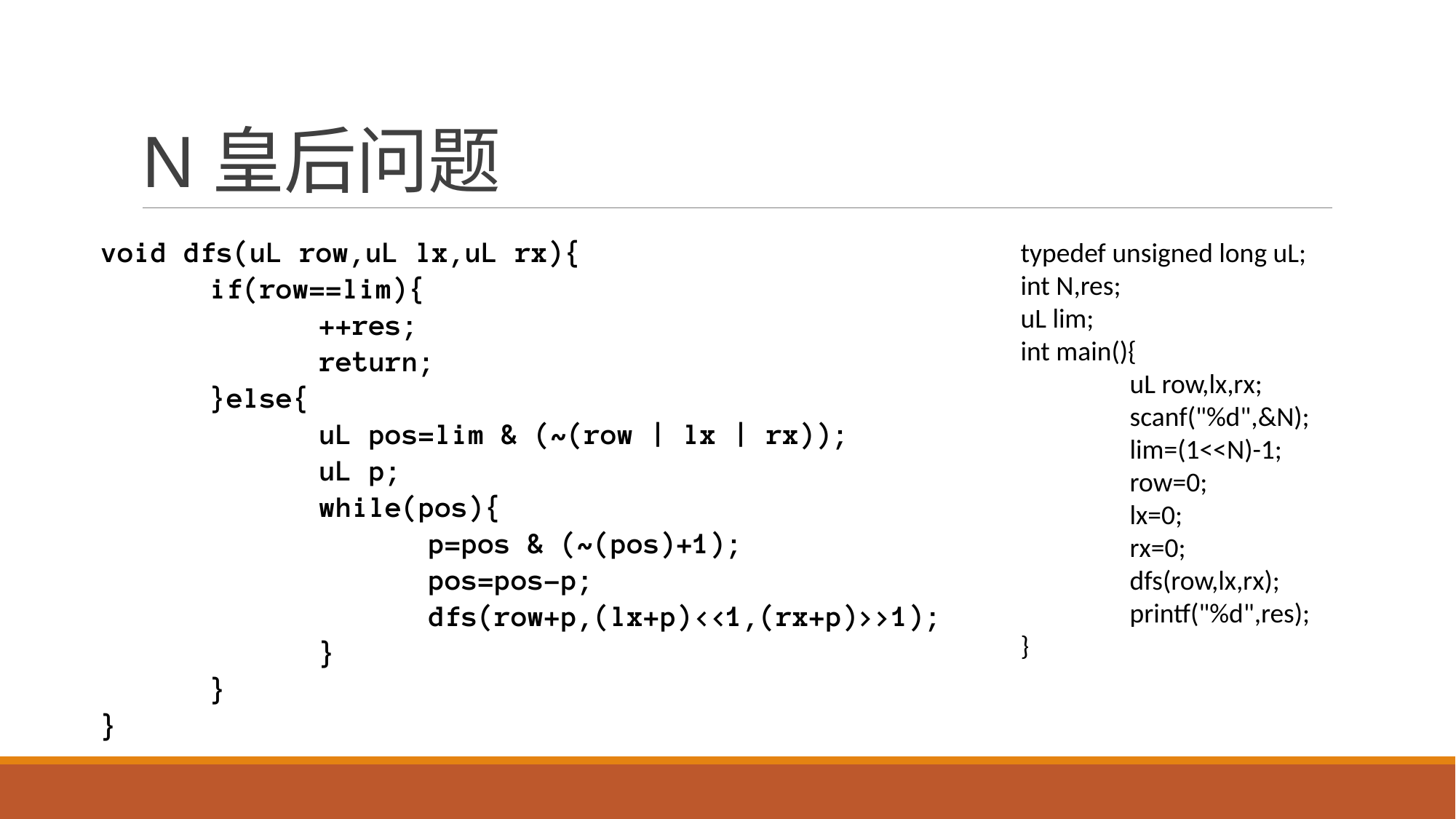

# N皇后问题
void dfs(uL row,uL lx,uL rx){
	if(row==lim){
		++res;
		return;
	}else{
		uL pos=lim & (~(row | lx | rx));
		uL p;
		while(pos){
			p=pos & (~(pos)+1);
			pos=pos-p;
			dfs(row+p,(lx+p)<<1,(rx+p)>>1);
		}
	}
}
typedef unsigned long uL;
int N,res;
uL lim;
int main(){
	uL row,lx,rx;
	scanf("%d",&N);
	lim=(1<<N)-1;
	row=0;
	lx=0;
	rx=0;
	dfs(row,lx,rx);
	printf("%d",res);
}